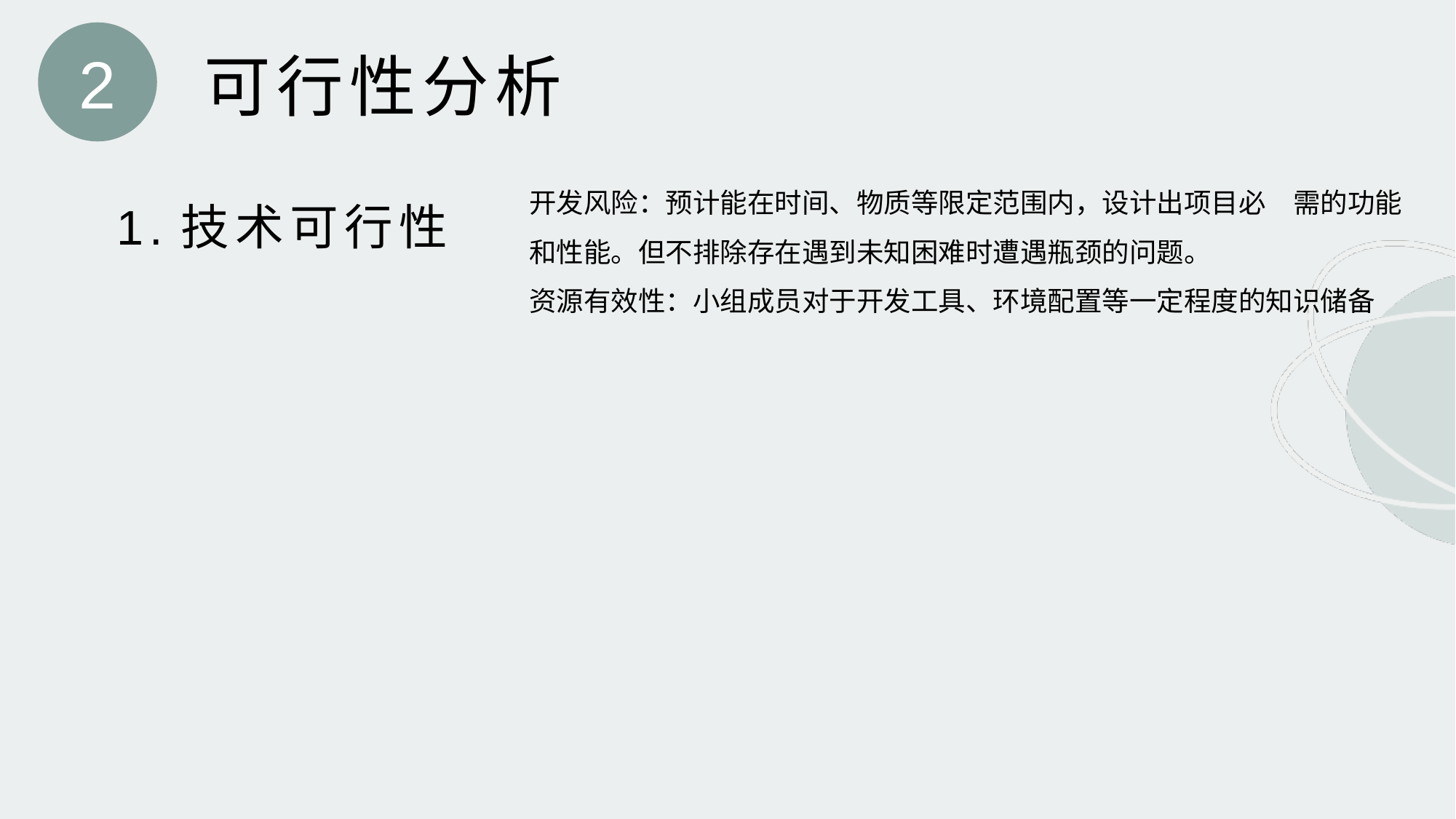

2
可行性分析
开发风险：预计能在时间、物质等限定范围内，设计出项目必	需的功能和性能。但不排除存在遇到未知困难时遭遇瓶颈的问题。
资源有效性：小组成员对于开发工具、环境配置等一定程度的知识储备
1.技术可行性